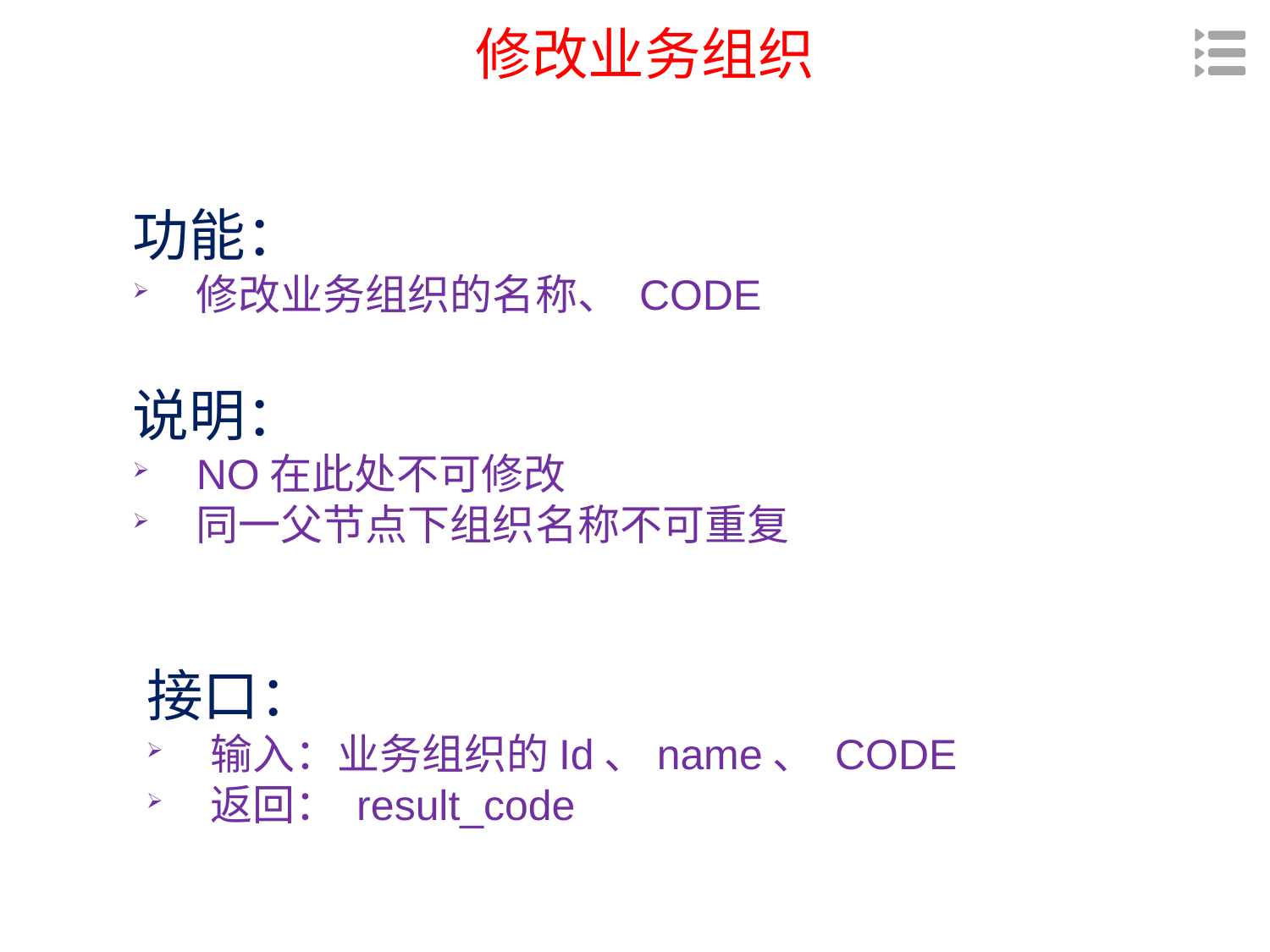

修改业务组织

功能：
修改业务组织的名称、 CODE
说明：
NO在此处不可修改
同一父节点下组织名称不可重复
接口：
输入：业务组织的Id、name、 CODE
返回： result_code